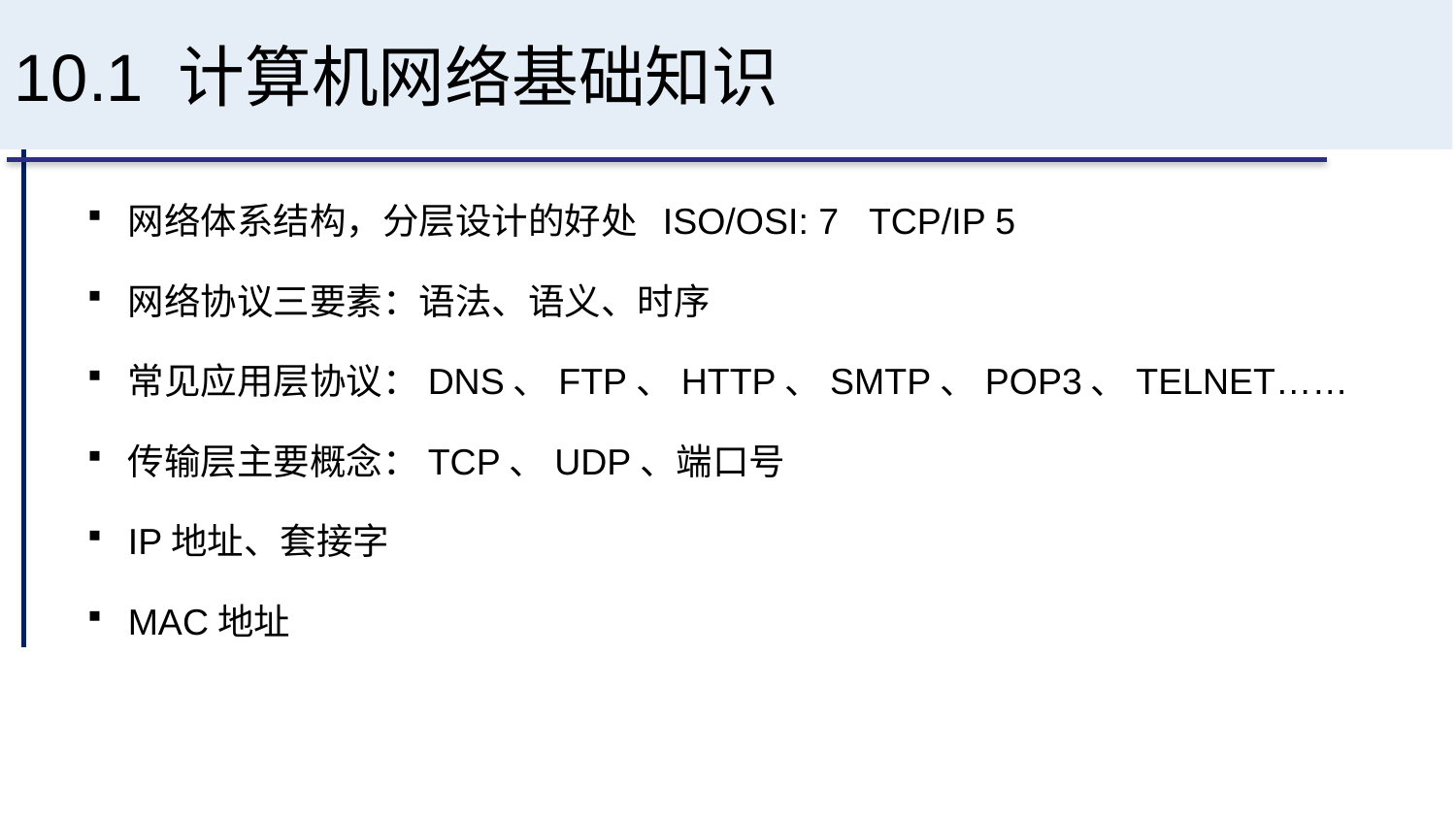

# 10.1 计算机网络基础知识
网络体系结构，分层设计的好处  ISO/OSI: 7   TCP/IP 5
网络协议三要素：语法、语义、时序
常见应用层协议：DNS、FTP、HTTP、SMTP、POP3、TELNET……
传输层主要概念：TCP、UDP、端口号
IP地址、套接字
MAC地址